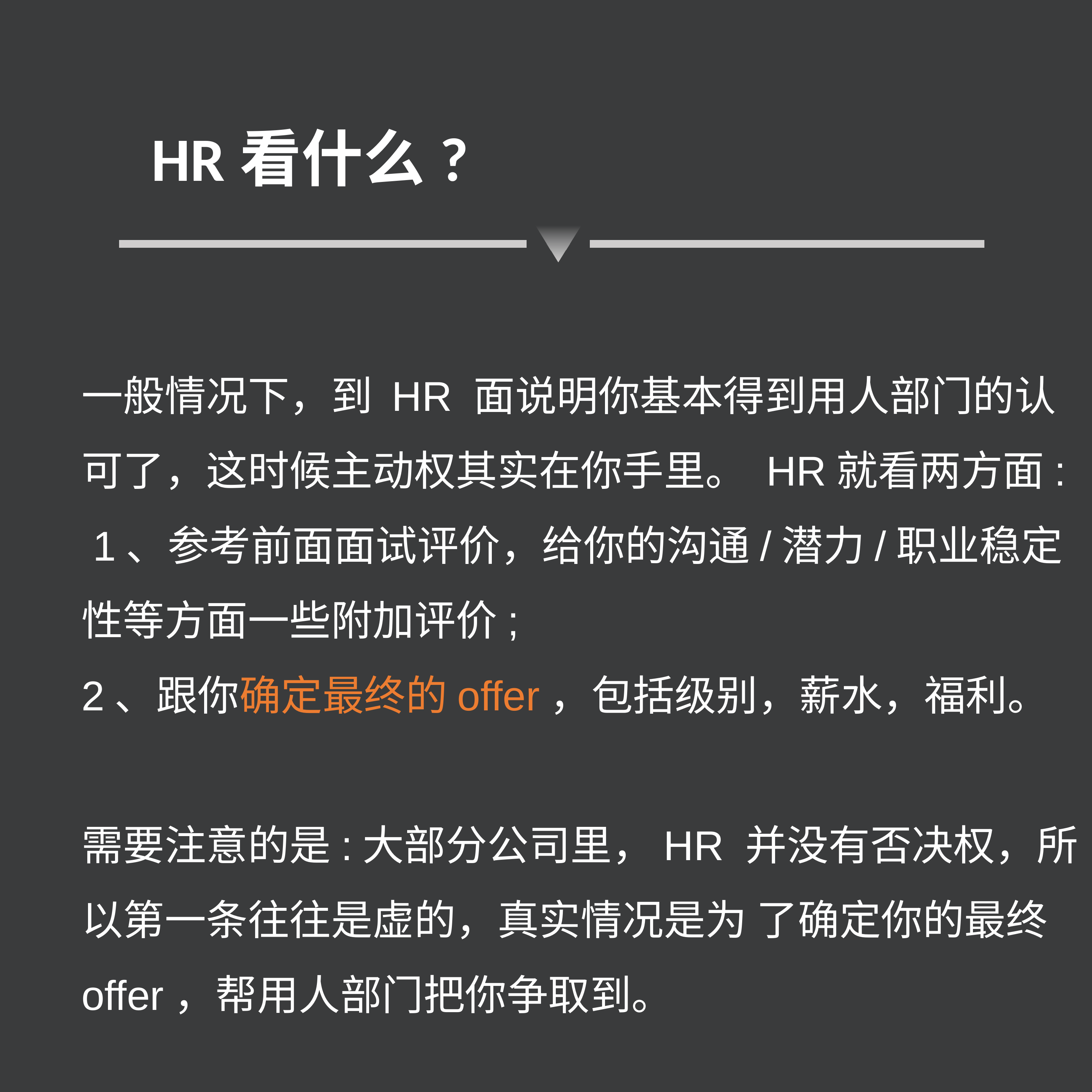

HR看什么?

一般情况下，到 HR 面说明你基本得到用人部门的认可了，这时候主动权其实在你手里。 HR就看两方面:
 1、参考前面面试评价，给你的沟通/潜力/职业稳定性等方面一些附加评价;
2、跟你确定最终的offer，包括级别，薪水，福利。

需要注意的是:大部分公司里，HR 并没有否决权，所以第一条往往是虚的，真实情况是为 了确定你的最终offer，帮用人部门把你争取到。